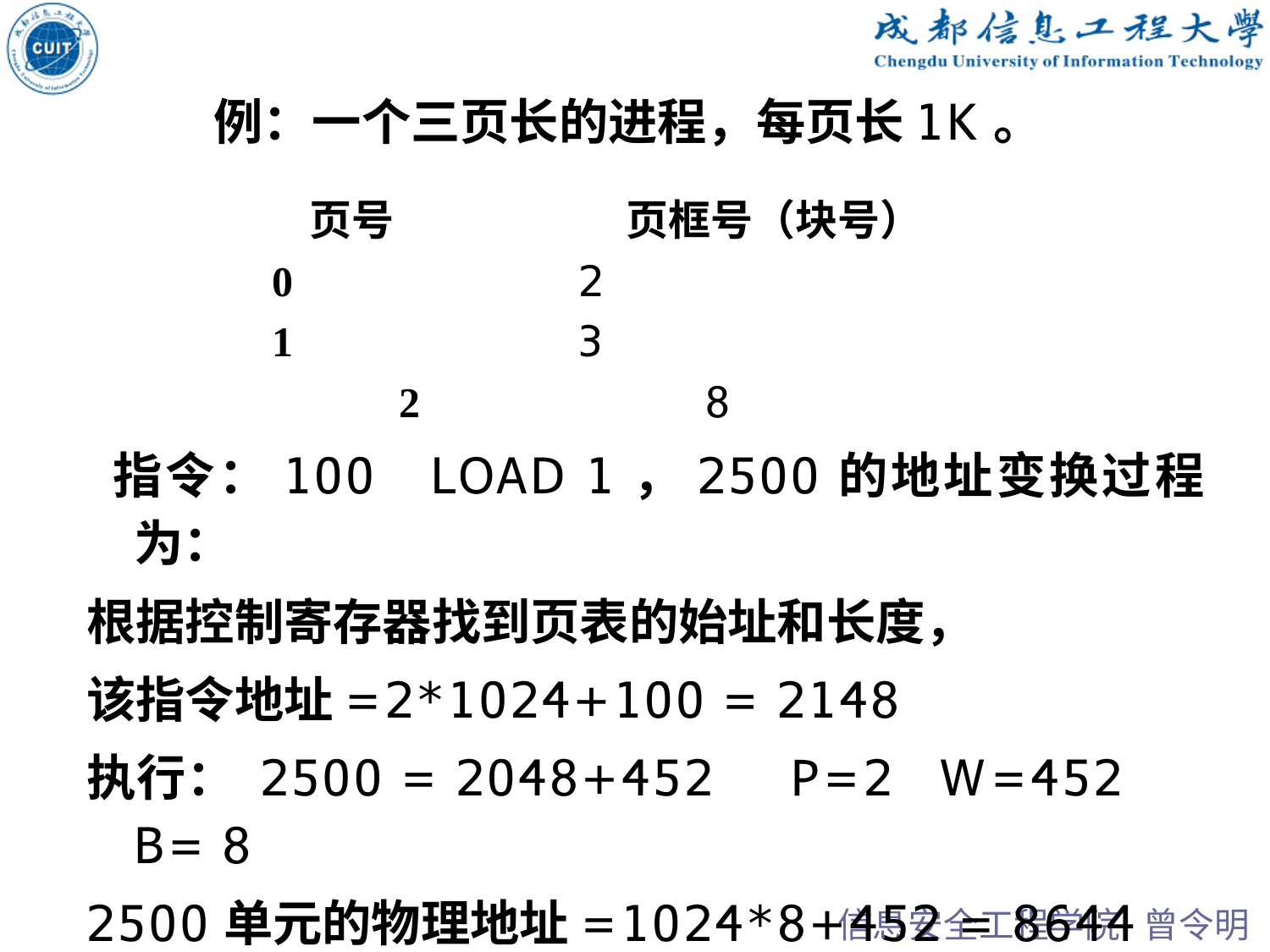

例：一个三页长的进程，每页长1K。
         页号		页框号（块号）
              	 0		      2
              	 1		      3
     	             2		      8
 指令：100   LOAD 1，2500的地址变换过程为：
根据控制寄存器找到页表的始址和长度，
该指令地址=2*1024+100 = 2148
执行： 2500 = 2048+452     P=2   W=452	    B= 8
2500单元的物理地址=1024*8+452 = 8644